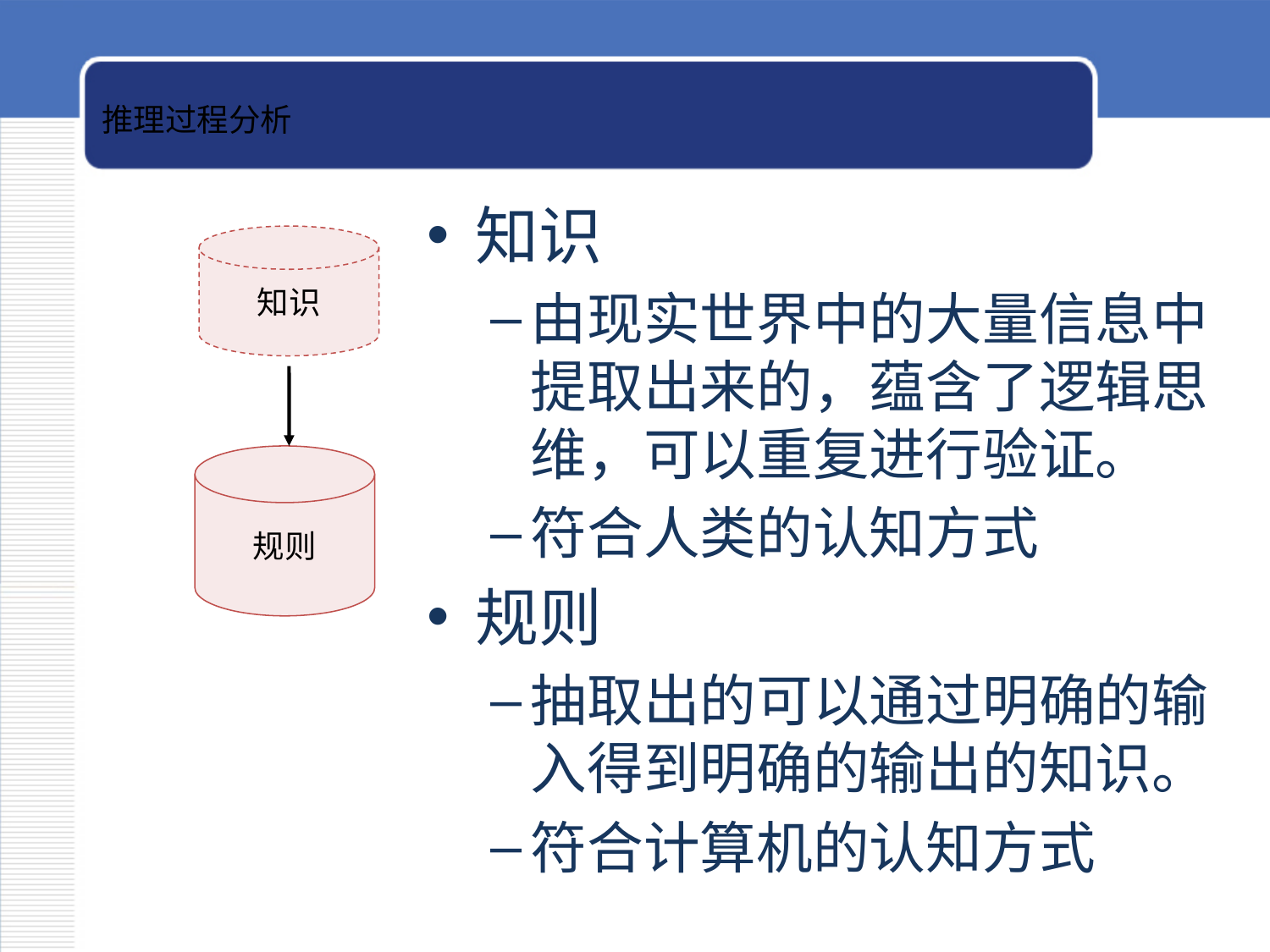

推理过程分析
知识
由现实世界中的大量信息中提取出来的，蕴含了逻辑思维，可以重复进行验证。
符合人类的认知方式
规则
抽取出的可以通过明确的输入得到明确的输出的知识。
符合计算机的认知方式
知识

规则